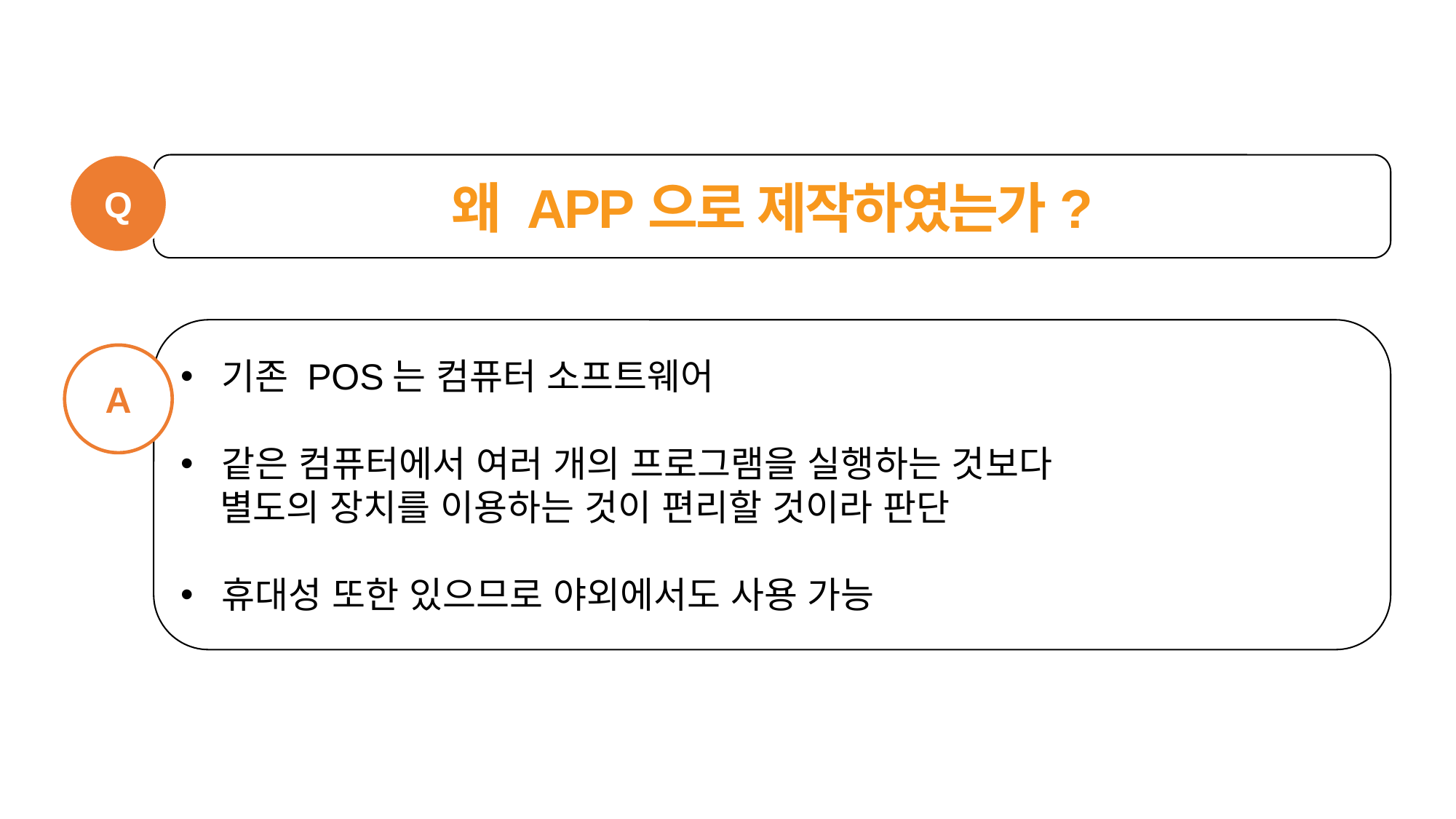

왜 APP으로 제작하였는가?
Q
기존 POS는 컴퓨터 소프트웨어

같은 컴퓨터에서 여러 개의 프로그램을 실행하는 것보다
   별도의 장치를 이용하는 것이 편리할 것이라 판단

휴대성 또한 있으므로 야외에서도 사용 가능
A